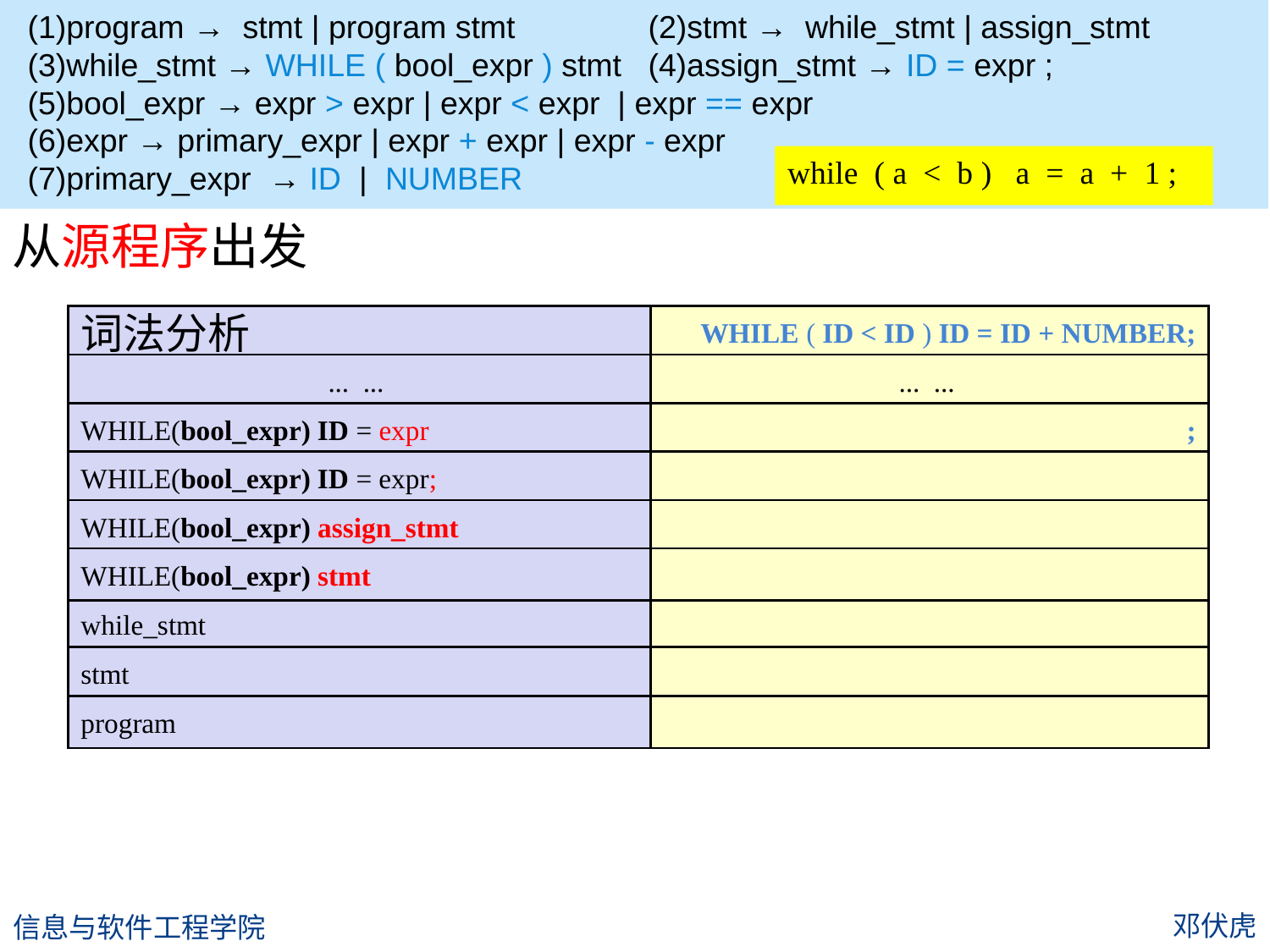

(1)program →  stmt | program stmt               (2)stmt →  while_stmt | assign_stmt
(3)while_stmt → WHILE ( bool_expr ) stmt   (4)assign_stmt → ID = expr ;
(5)bool_expr → expr > expr | expr < expr  | expr == expr
(6)expr → primary_expr | expr + expr | expr - expr
(7)primary_expr  → ID  |  NUMBER
while  ( a  <  b )   a  =  a  +  1 ;

从源程序出发
词法分析
WHILE ( ID < ID ) ID = ID + NUMBER;
...  ...
...  ...
WHILE(bool_expr) ID = expr
;
WHILE(bool_expr) ID = expr;

WHILE(bool_expr) assign_stmt

WHILE(bool_expr) stmt

while_stmt

stmt

program

23
邓伏虎
信息与软件工程学院